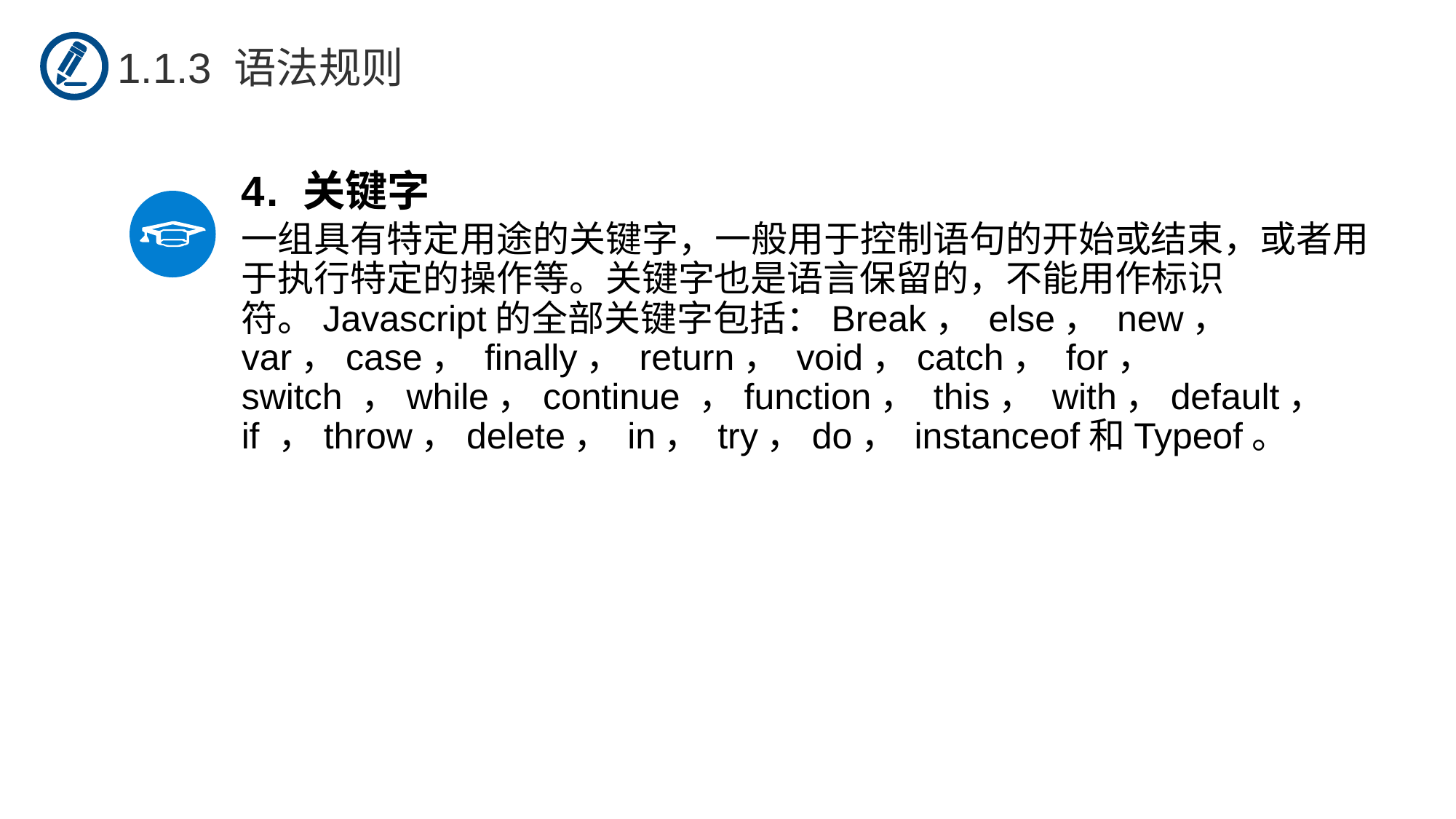

1.1.3 语法规则
关键字
一组具有特定用途的关键字，一般用于控制语句的开始或结束，或者用于执行特定的操作等。关键字也是语言保留的，不能用作标识符。Javascript的全部关键字包括：Break， else， new， var，case， finally， return， void，catch， for， switch ，while，continue ，function， this， with，default， if ，throw，delete， in， try，do， instanceof和Typeof。